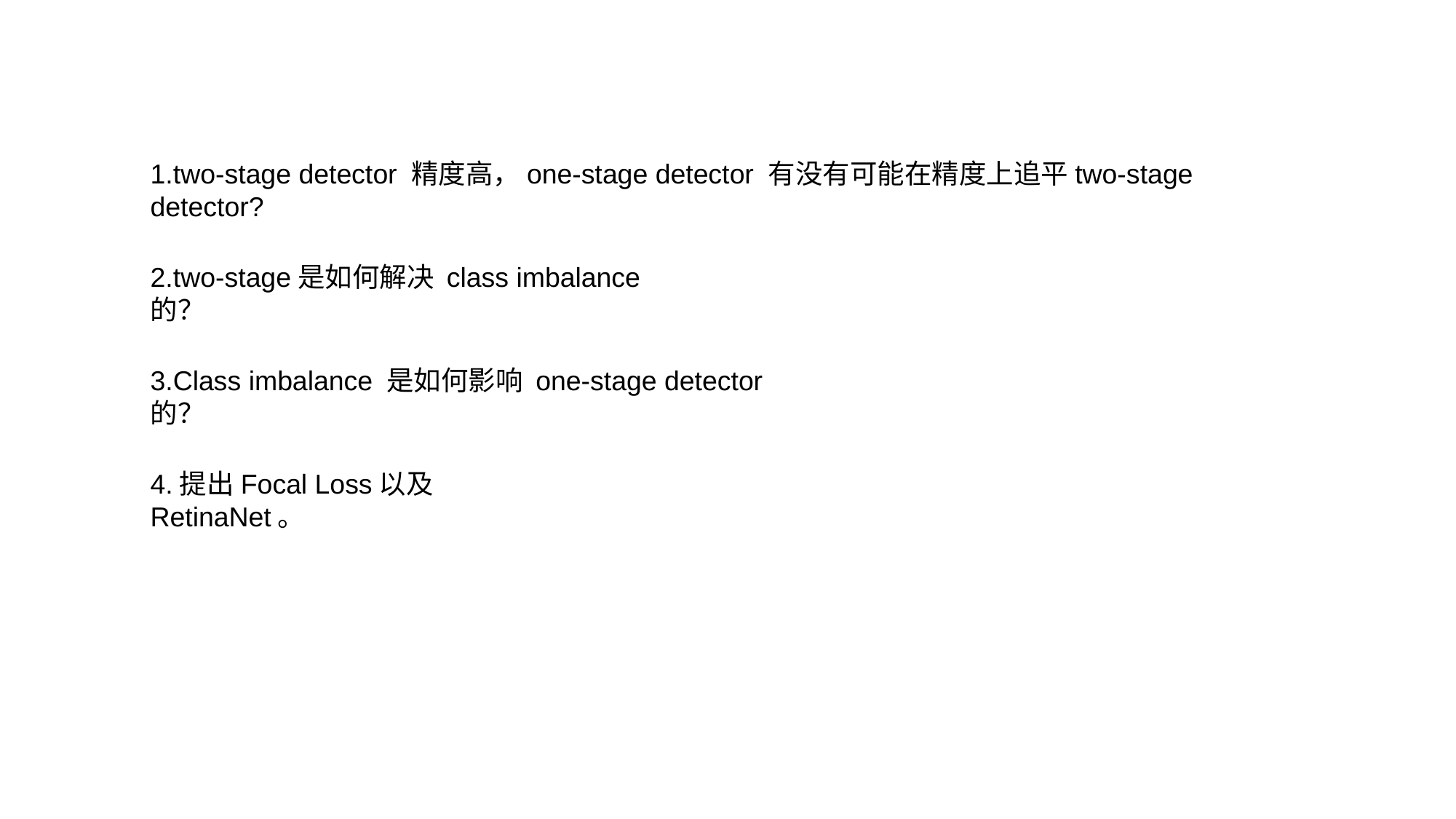

1.two-stage detector 精度高，one-stage detector 有没有可能在精度上追平two-stage detector?
2.two-stage是如何解决 class imbalance 的？
3.Class imbalance 是如何影响 one-stage detector 的？
4.提出Focal Loss以及RetinaNet。